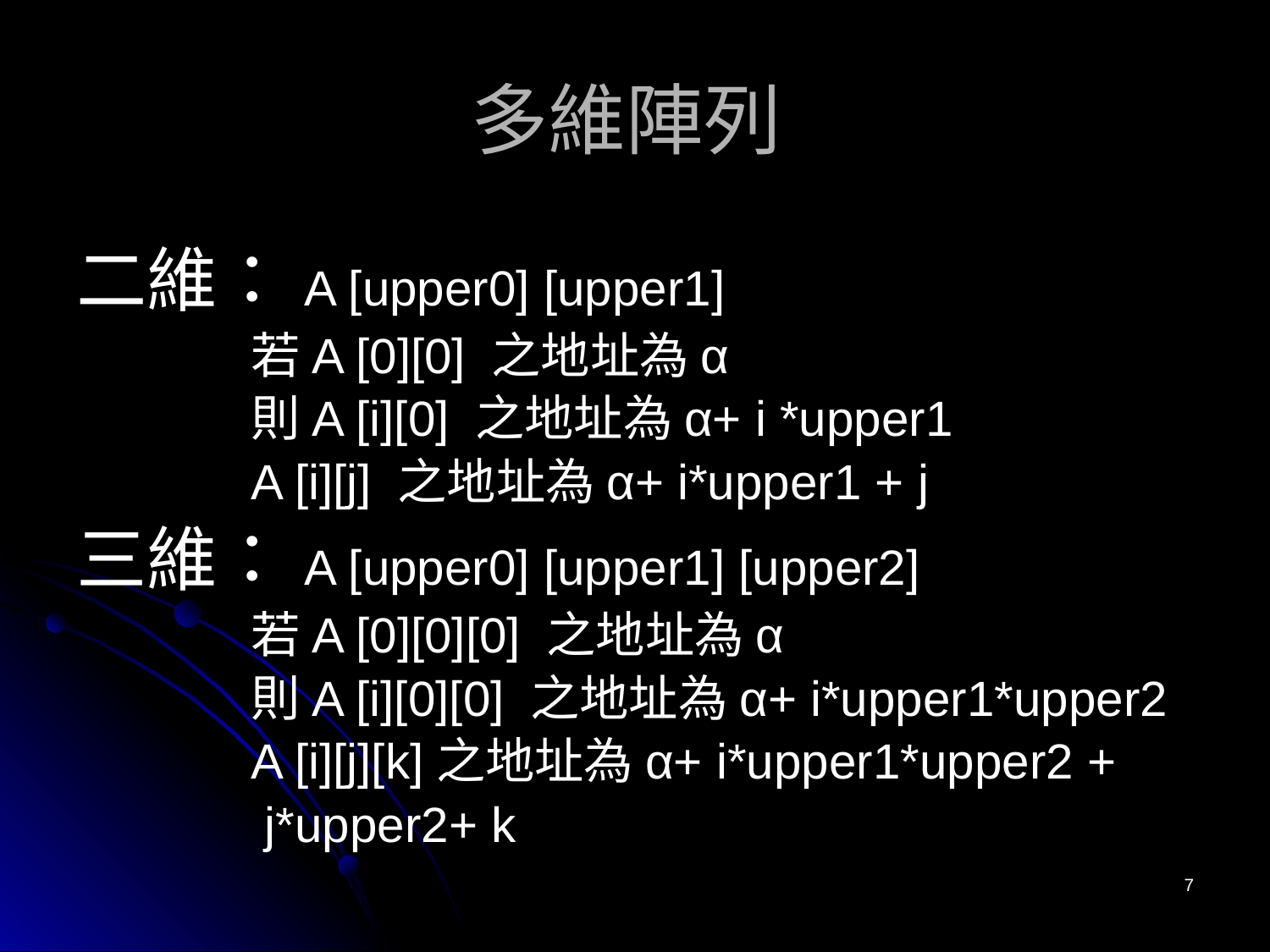

# 多維陣列
二維：A [upper0] [upper1]
		若A [0][0] 之地址為α
		則A [i][0] 之地址為α+ i *upper1
		A [i][j] 之地址為α+ i*upper1 + j
三維：A [upper0] [upper1] [upper2]
		若A [0][0][0] 之地址為α
		則A [i][0][0] 之地址為α+ i*upper1*upper2
		A [i][j][k]之地址為α+ i*upper1*upper2 +
		 j*upper2+ k
7